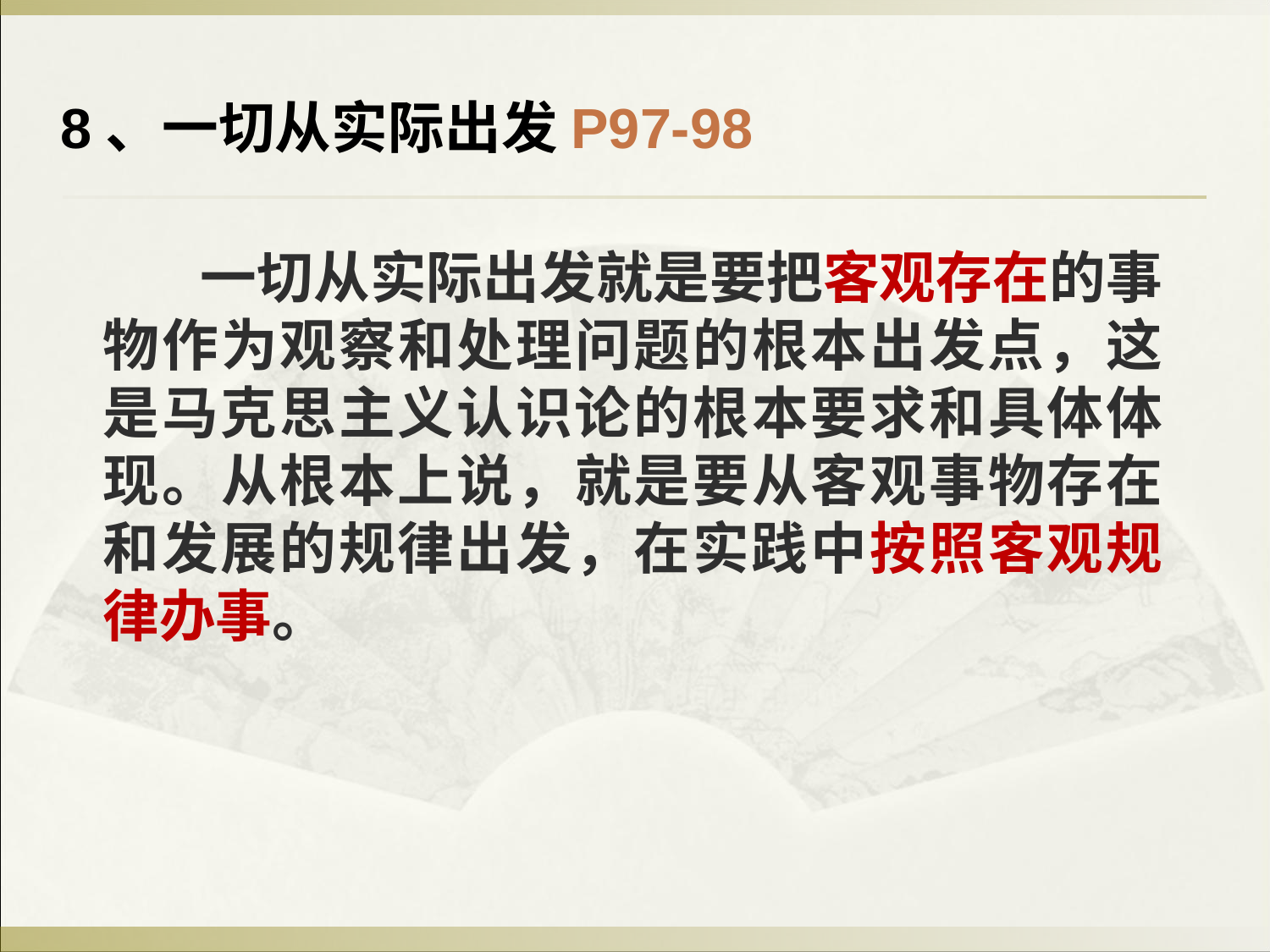

8、一切从实际出发P97-98
         一切从实际出发就是要把客观存在的事物作为观察和处理问题的根本出发点，这是马克思主义认识论的根本要求和具体体现。从根本上说，就是要从客观事物存在和发展的规律出发，在实践中按照客观规律办事。